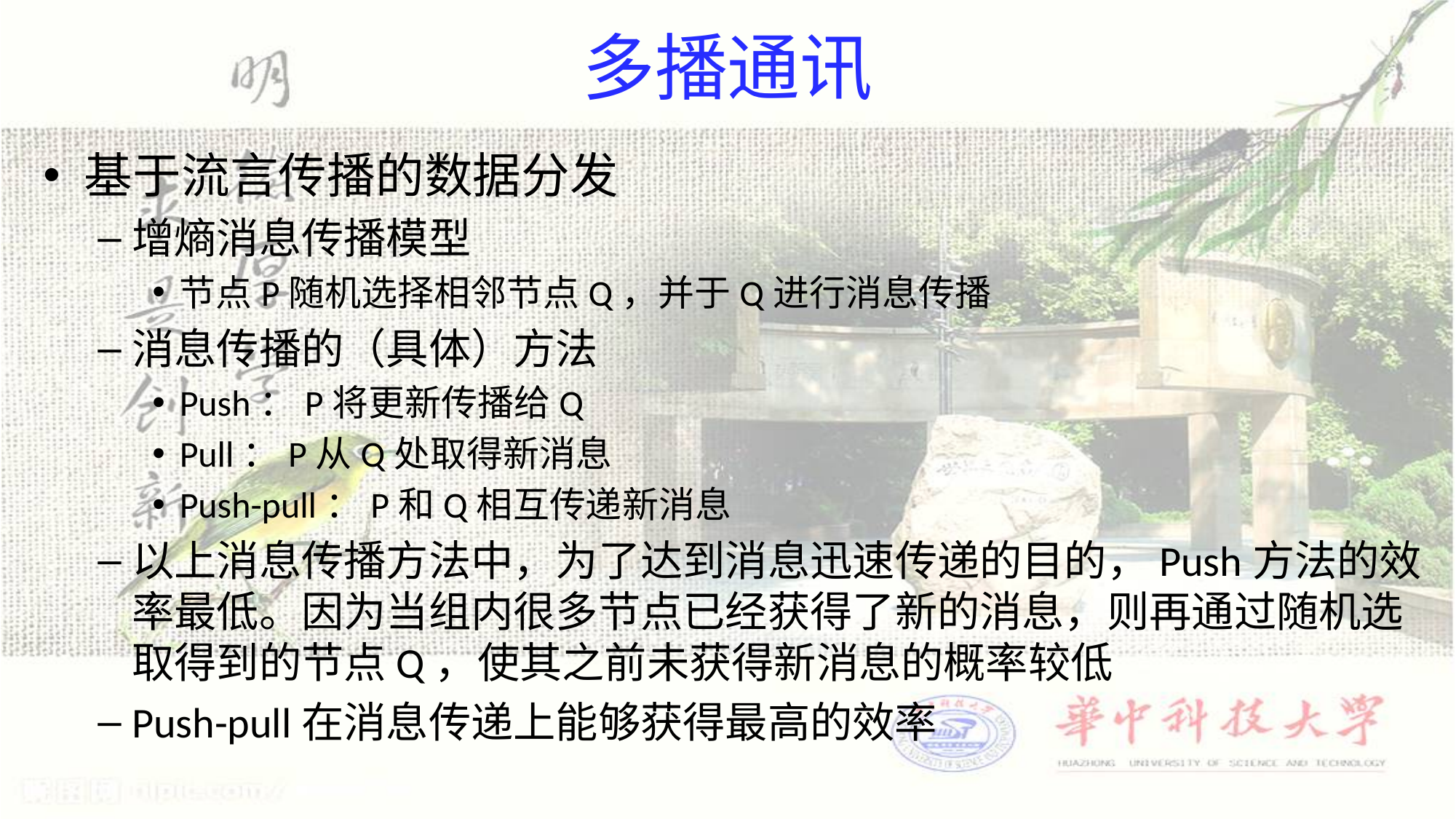

# 多播通讯
基于流言传播的数据分发
增熵消息传播模型
节点P随机选择相邻节点Q，并于Q进行消息传播
消息传播的（具体）方法
Push：P将更新传播给Q
Pull：P从Q处取得新消息
Push-pull：P和Q相互传递新消息
以上消息传播方法中，为了达到消息迅速传递的目的，Push方法的效率最低。因为当组内很多节点已经获得了新的消息，则再通过随机选取得到的节点Q，使其之前未获得新消息的概率较低
Push-pull在消息传递上能够获得最高的效率